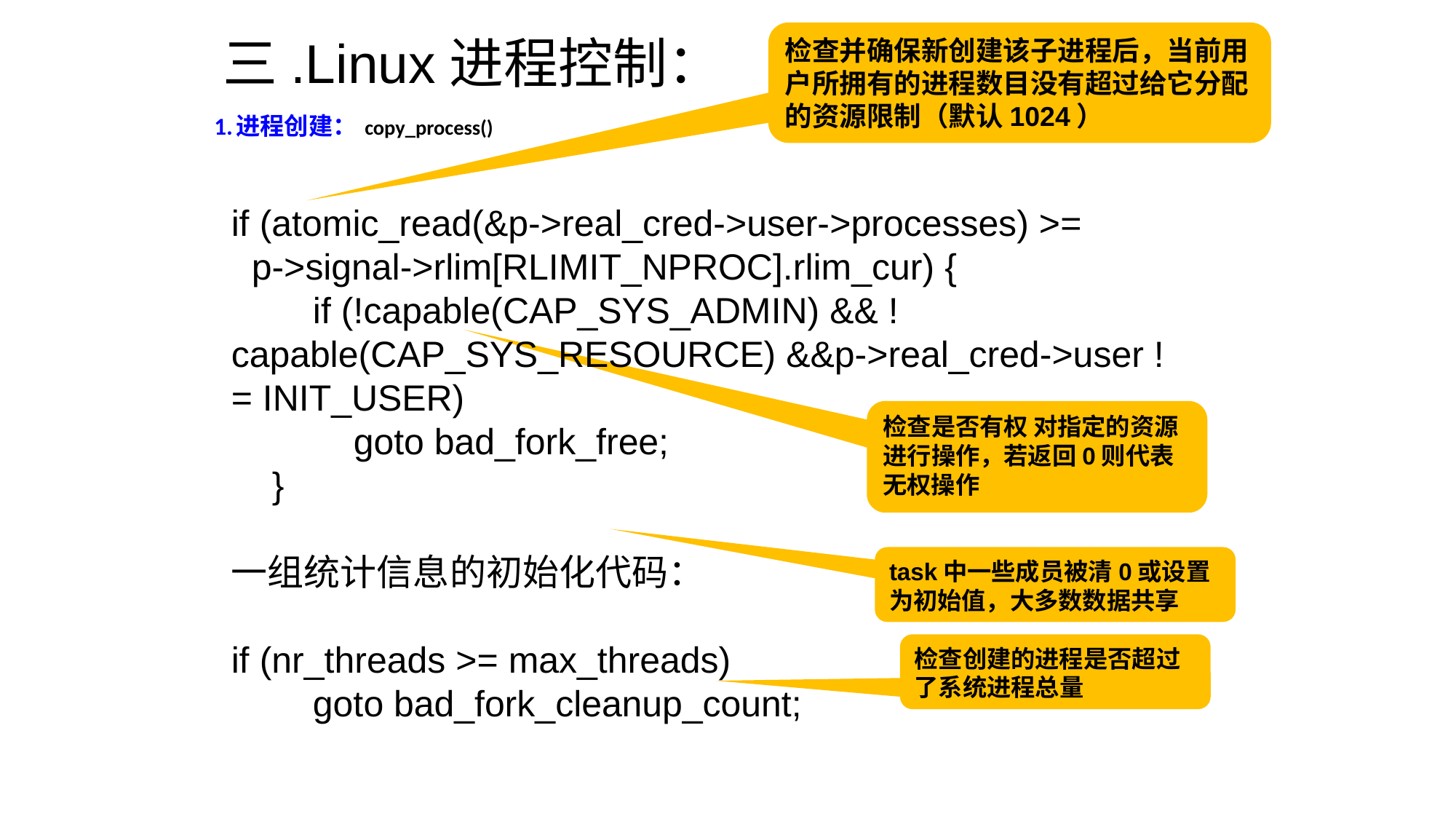

检查并确保新创建该子进程后，当前用户所拥有的进程数目没有超过给它分配的资源限制（默认1024）
# 三.Linux进程控制：
1.进程创建： copy_process()

if (atomic_read(&p->real_cred->user->processes) >=
  p->signal->rlim[RLIMIT_NPROC].rlim_cur) {
        if (!capable(CAP_SYS_ADMIN) && !capable(CAP_SYS_RESOURCE) &&p->real_cred->user != INIT_USER)
            goto bad_fork_free;
    }

一组统计信息的初始化代码：

if (nr_threads >= max_threads)
        goto bad_fork_cleanup_count;

检查是否有权 对指定的资源进行操作，若返回0则代表无权操作
task中一些成员被清0或设置为初始值，大多数数据共享
检查创建的进程是否超过了系统进程总量